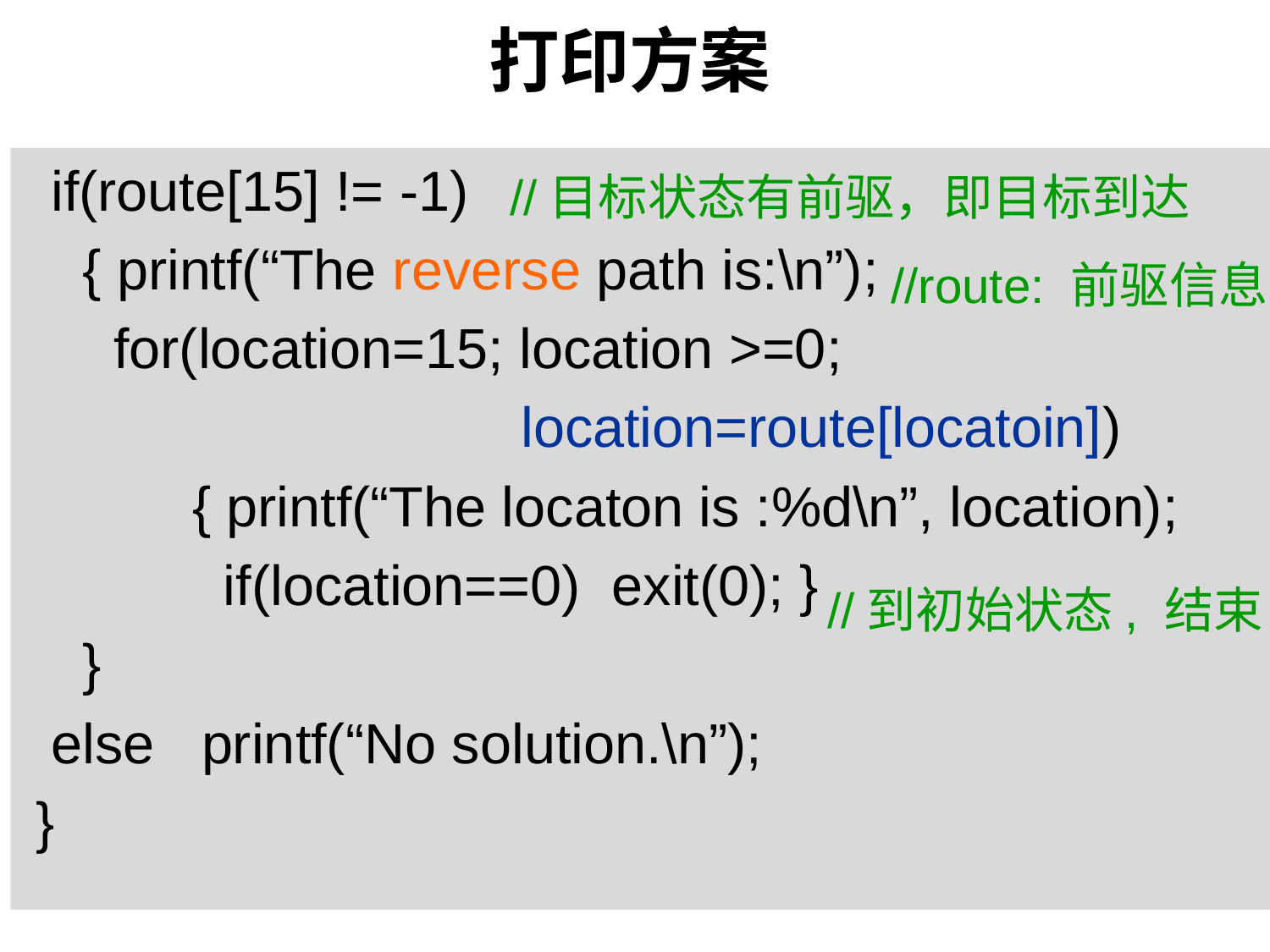

打印方案
//目标状态有前驱，即目标到达
 if(route[15] != -1)
   { printf(“The reverse path is:\n”);
     for(location=15; location >=0;
                               location=route[locatoin])
          { printf(“The locaton is :%d\n”, location);
            if(location==0)  exit(0); }
   }
 else   printf(“No solution.\n”);
}
//route: 前驱信息
//到初始状态, 结束